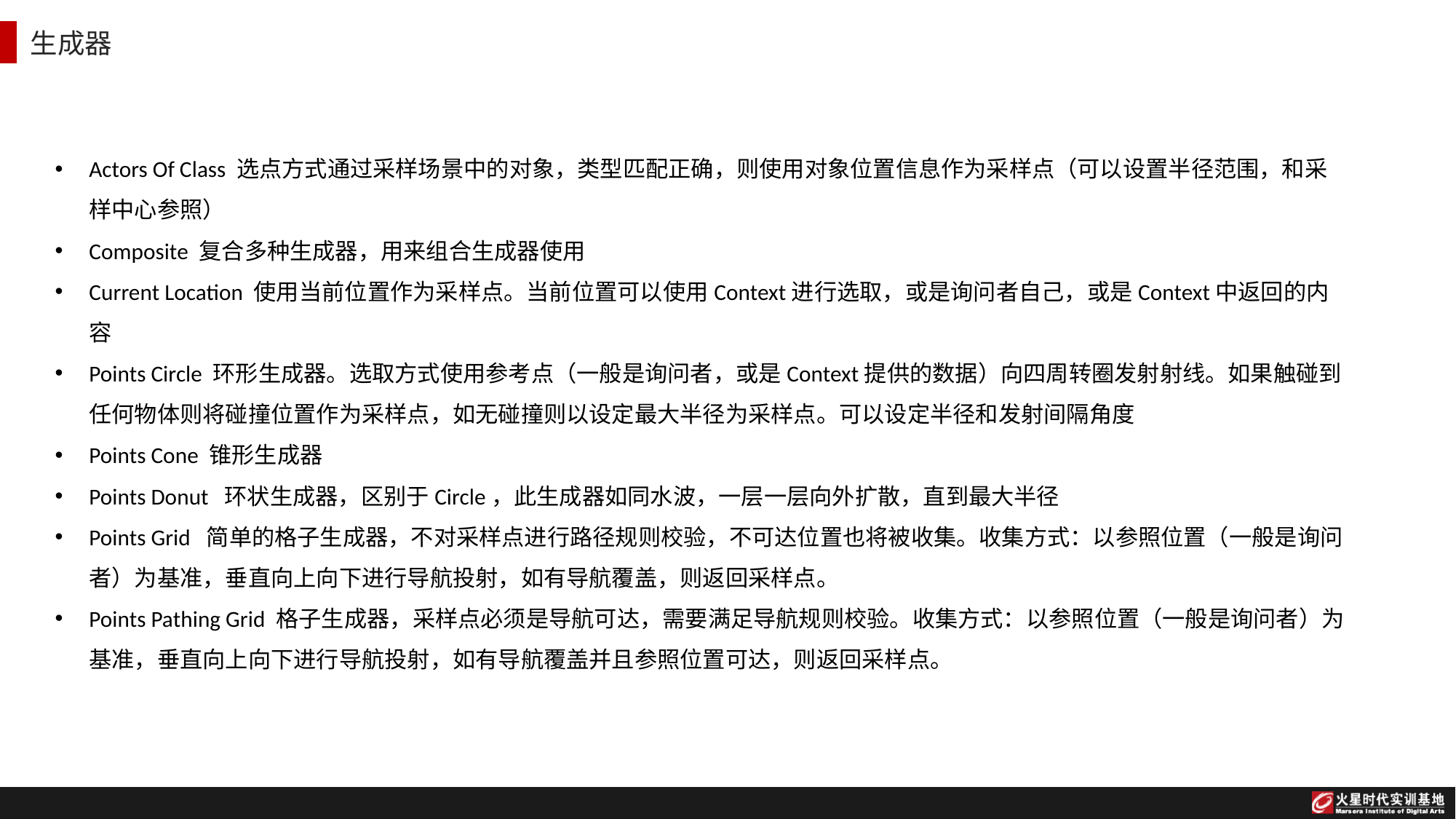

# 生成器
Actors Of Class 选点方式通过采样场景中的对象，类型匹配正确，则使用对象位置信息作为采样点（可以设置半径范围，和采样中心参照）
Composite 复合多种生成器，用来组合生成器使用
Current Location 使用当前位置作为采样点。当前位置可以使用Context进行选取，或是询问者自己，或是Context中返回的内容
Points Circle 环形生成器。选取方式使用参考点（一般是询问者，或是Context提供的数据）向四周转圈发射射线。如果触碰到任何物体则将碰撞位置作为采样点，如无碰撞则以设定最大半径为采样点。可以设定半径和发射间隔角度
Points Cone 锥形生成器
Points Donut  环状生成器，区别于Circle，此生成器如同水波，一层一层向外扩散，直到最大半径
Points Grid  简单的格子生成器，不对采样点进行路径规则校验，不可达位置也将被收集。收集方式：以参照位置（一般是询问者）为基准，垂直向上向下进行导航投射，如有导航覆盖，则返回采样点。
Points Pathing Grid 格子生成器，采样点必须是导航可达，需要满足导航规则校验。收集方式：以参照位置（一般是询问者）为基准，垂直向上向下进行导航投射，如有导航覆盖并且参照位置可达，则返回采样点。